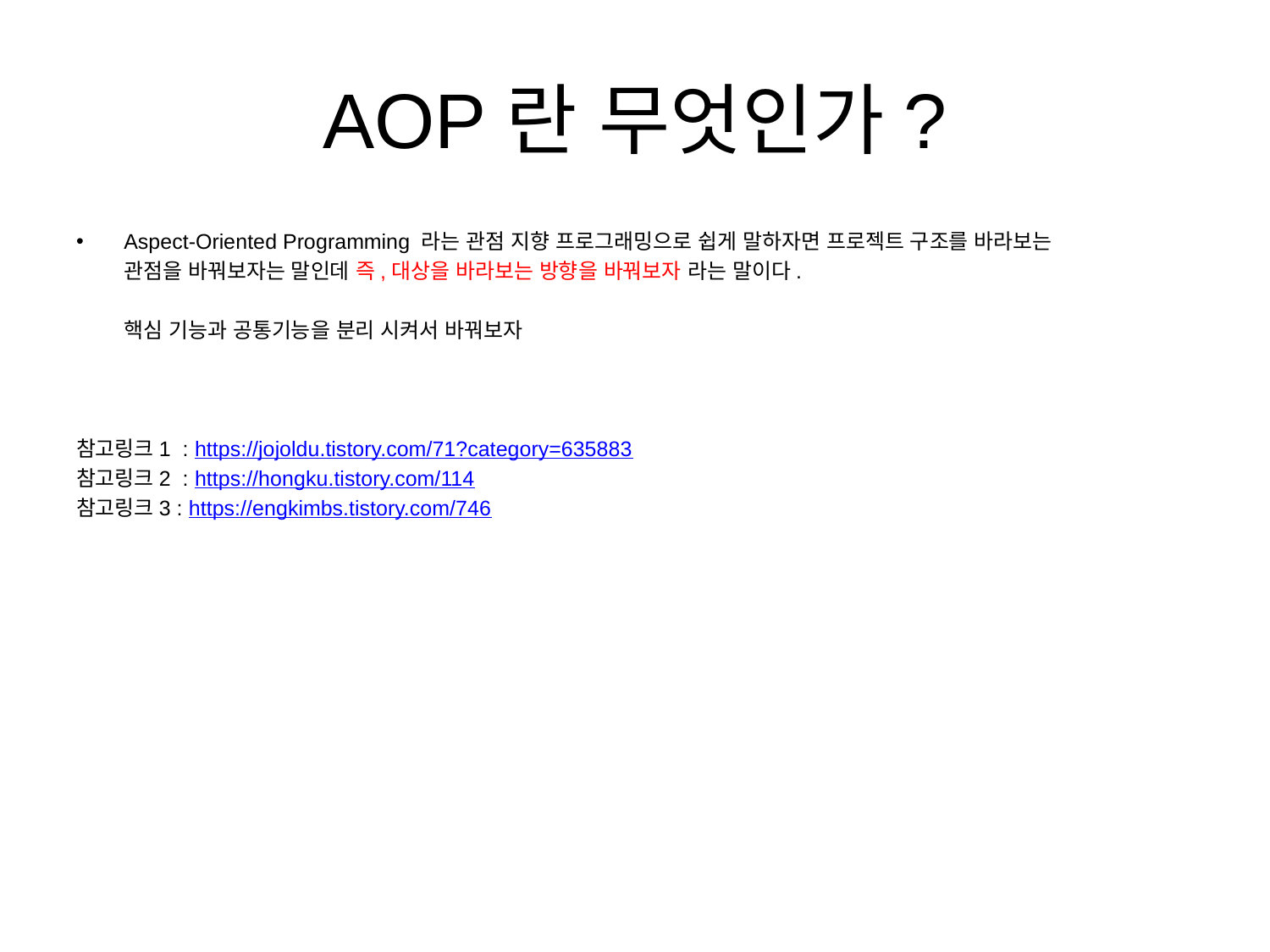

# AOP란 무엇인가?
Aspect-Oriented Programming 라는 관점 지향 프로그래밍으로 쉽게 말하자면 프로젝트 구조를 바라보는
	관점을 바꿔보자는 말인데 즉,대상을 바라보는 방향을 바꿔보자 라는 말이다.

 	핵심 기능과 공통기능을 분리 시켜서 바꿔보자

참고링크1  : https://jojoldu.tistory.com/71?category=635883
참고링크2  : https://hongku.tistory.com/114
참고링크3 : https://engkimbs.tistory.com/746